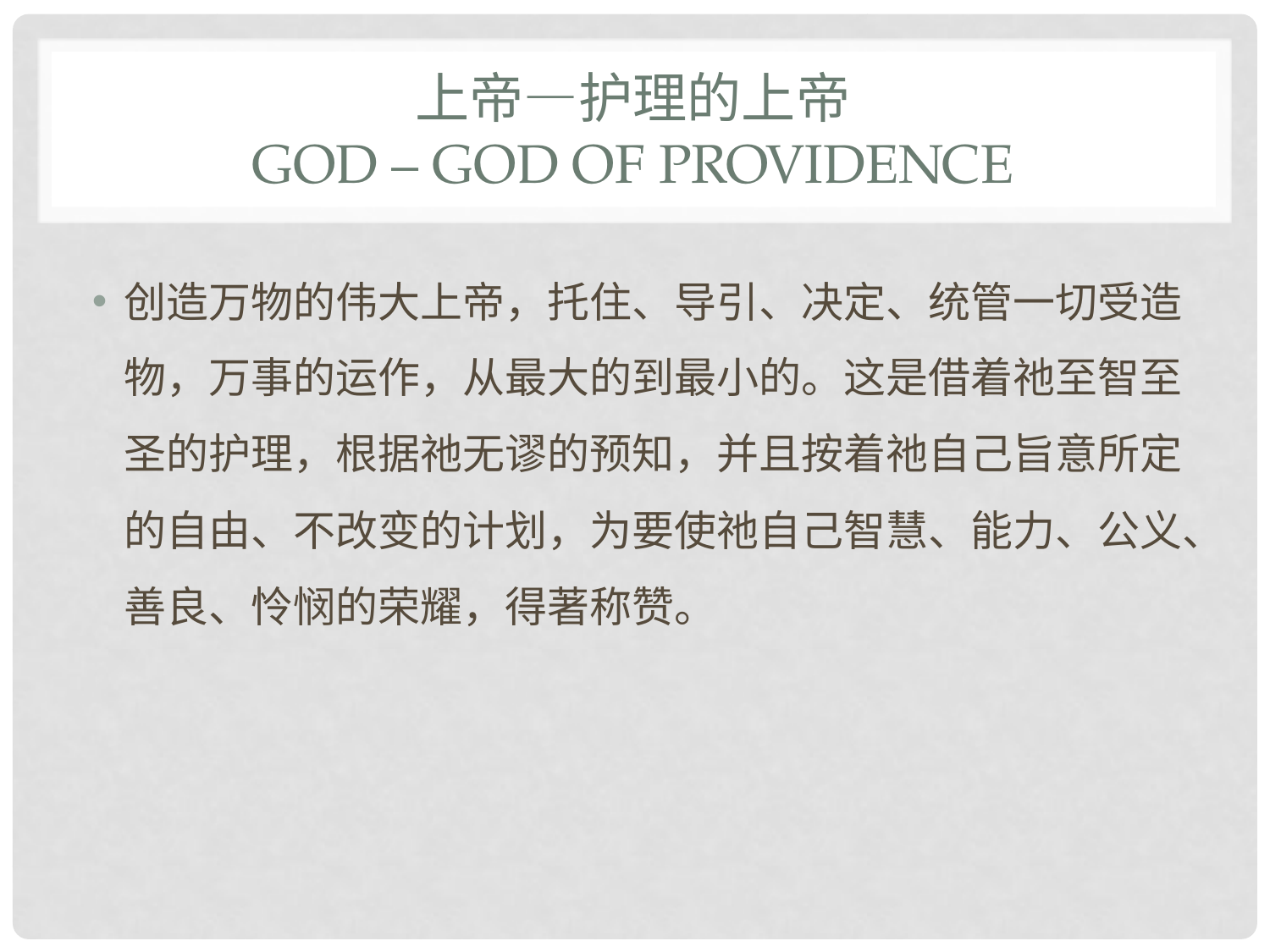

# 上帝—护理的上帝 God – god of providence
创造万物的伟大上帝，托住、导引、决定、统管一切受造物，万事的运作，从最大的到最小的。这是借着祂至智至圣的护理，根据祂无谬的预知，并且按着祂自己旨意所定的自由、不改变的计划，为要使祂自己智慧、能力、公义、善良、怜悯的荣耀，得著称赞。